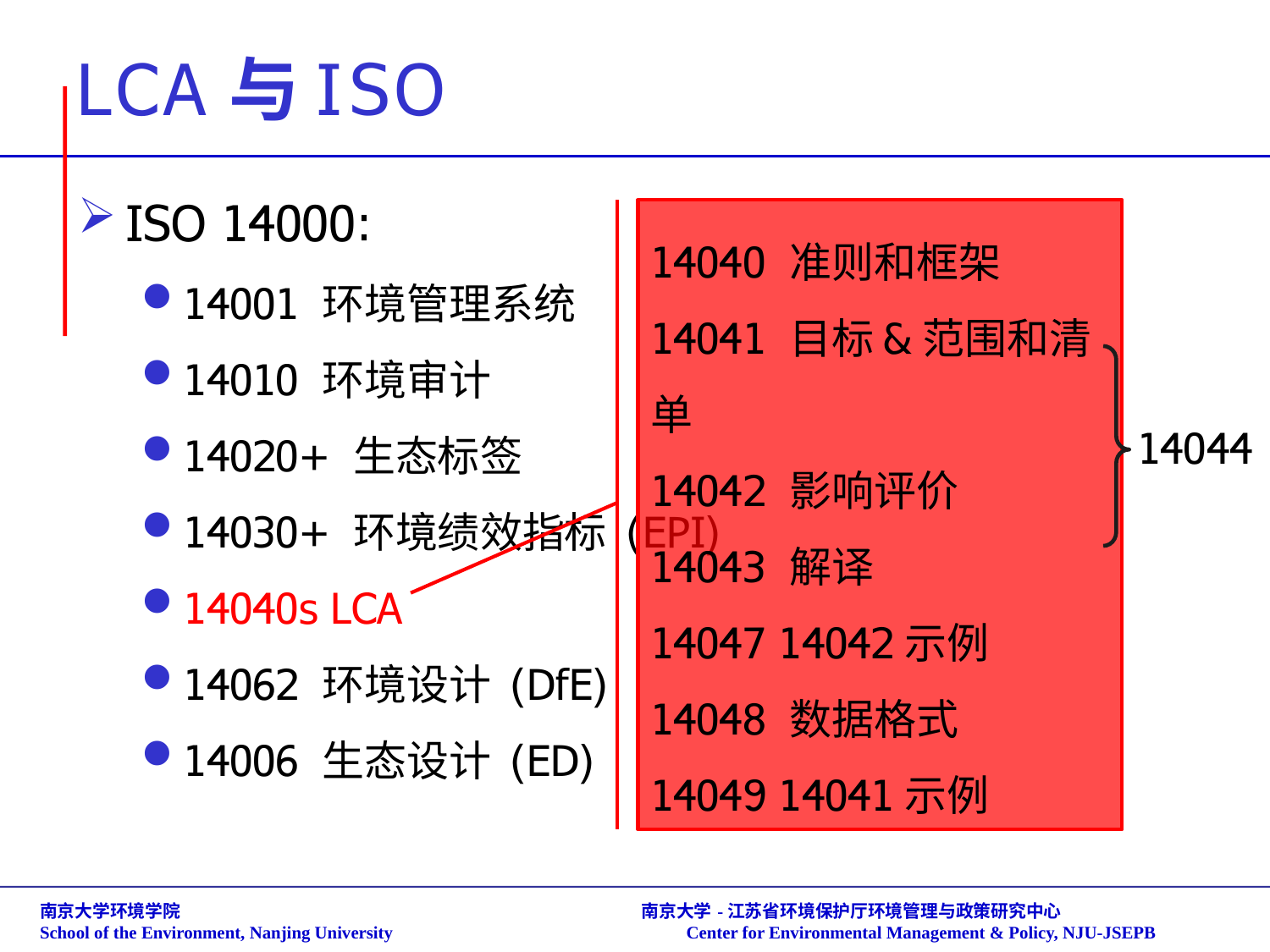

# LCA与ISO
ISO 14000:
14001 环境管理系统
14010 环境审计
14020+ 生态标签
14030+ 环境绩效指标 (EPI)
14040s LCA
14062 环境设计 (DfE)
14006 生态设计 (ED)
14040 准则和框架
14041 目标&范围和清单
14042 影响评价
14043 解译
14047 14042示例
14048 数据格式
14049 14041示例

14044